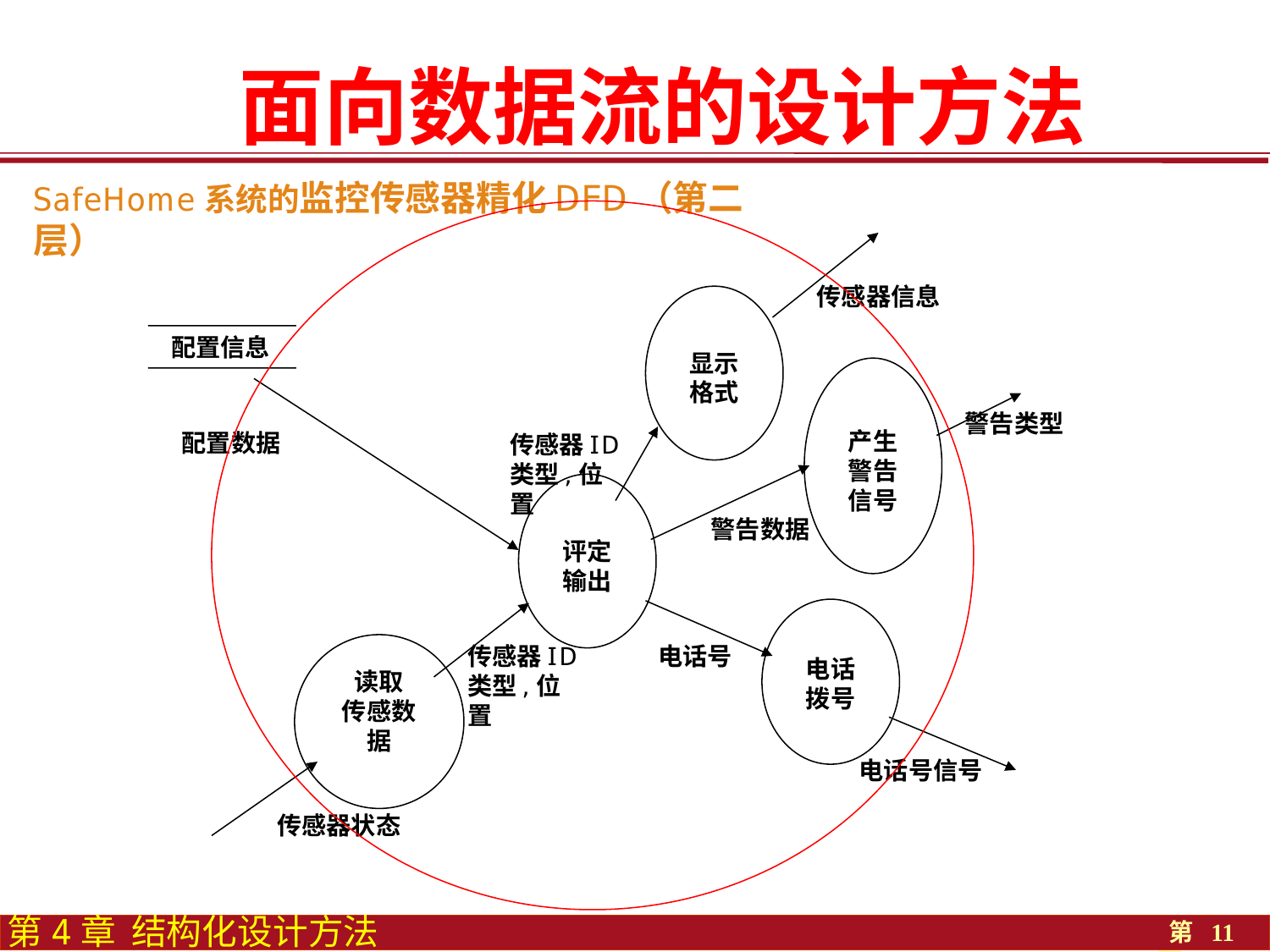

面向数据流的设计方法
SafeHome系统的监控传感器精化DFD（第二层）

传感器信息

显示
格式

配置信息

产生警告信号

警告类型
配置数据
传感器ID类型,位置

评定
输出

警告数据

电话
拨号

传感器ID类型,位置
电话号
读取
传感数据

电话号信号

传感器状态